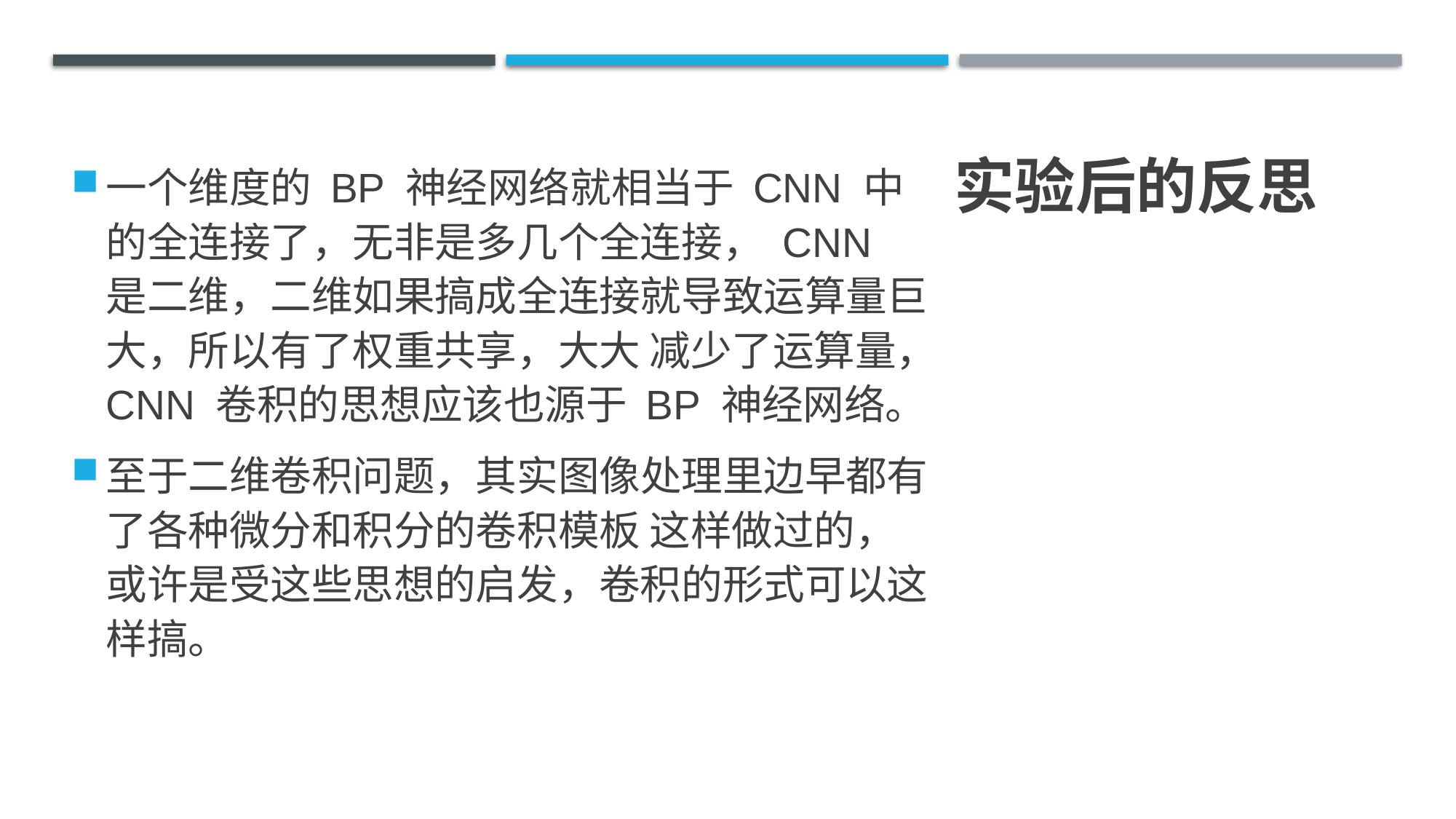

# 实验后的反思
一个维度的 BP 神经网络就相当于 CNN 中的全连接了，无非是多几个全连接， CNN 是二维，二维如果搞成全连接就导致运算量巨大，所以有了权重共享，大大 减少了运算量，CNN 卷积的思想应该也源于 BP 神经网络。
至于二维卷积问题，其实图像处理里边早都有了各种微分和积分的卷积模板 这样做过的，或许是受这些思想的启发，卷积的形式可以这样搞。